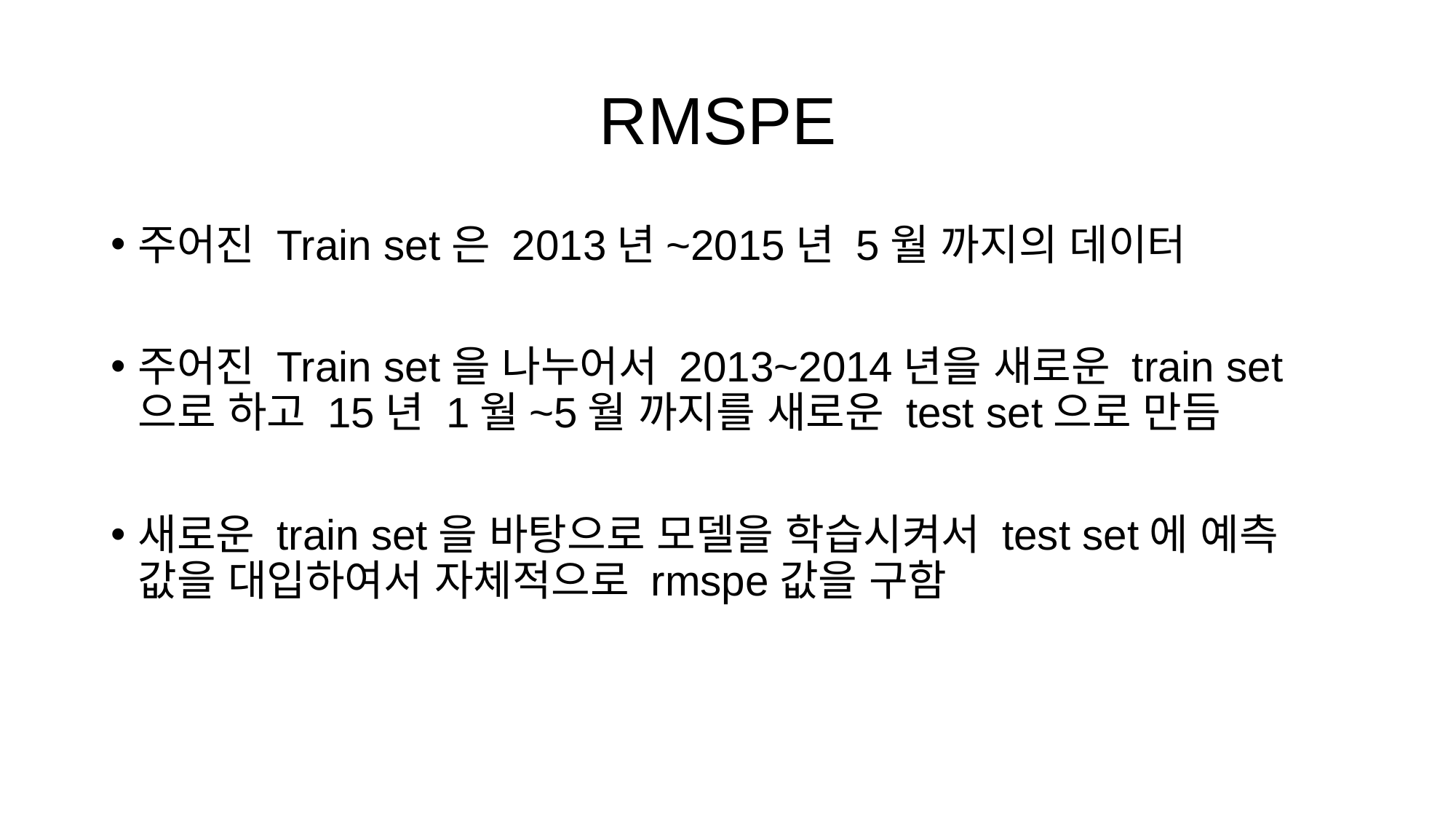

# RMSPE
주어진 Train set은 2013년~2015년 5월 까지의 데이터

주어진 Train set을 나누어서 2013~2014년을 새로운 train set으로 하고 15년 1월~5월 까지를 새로운 test set으로 만듬

새로운 train set을 바탕으로 모델을 학습시켜서 test set에 예측 값을 대입하여서 자체적으로 rmspe값을 구함